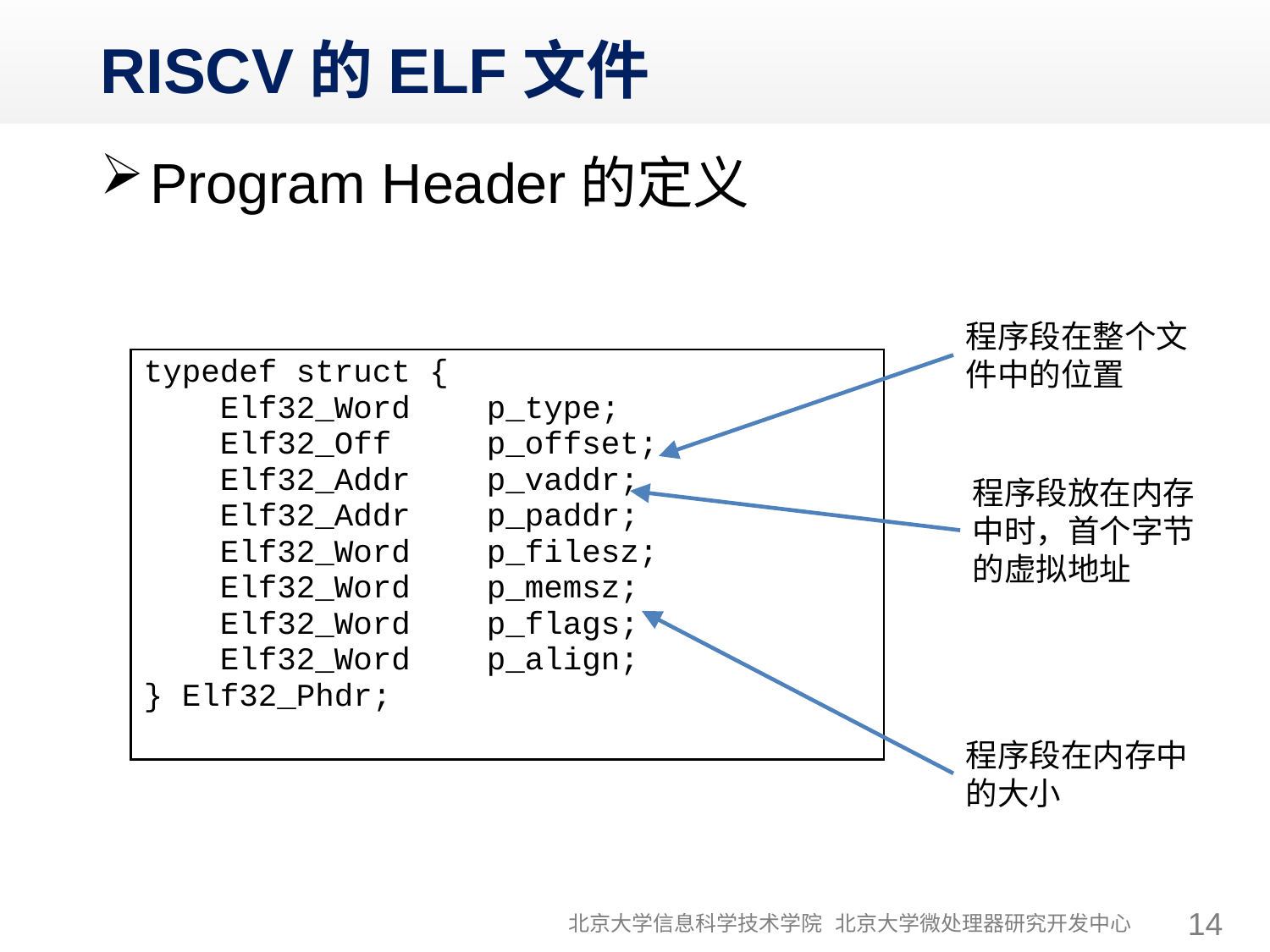

# RISCV的ELF文件
Program Header的定义

|  |
| --- |
程序段在整个文件中的位置
| typedef struct { Elf32\_Word p\_type; Elf32\_Off p\_offset; Elf32\_Addr p\_vaddr; Elf32\_Addr p\_paddr; Elf32\_Word p\_filesz; Elf32\_Word p\_memsz; Elf32\_Word p\_flags; Elf32\_Word p\_align; } Elf32\_Phdr; |
| --- |
程序段放在内存中时，首个字节的虚拟地址
程序段在内存中的大小
北京大学信息科学技术学院  北京大学微处理器研究开发中心
14